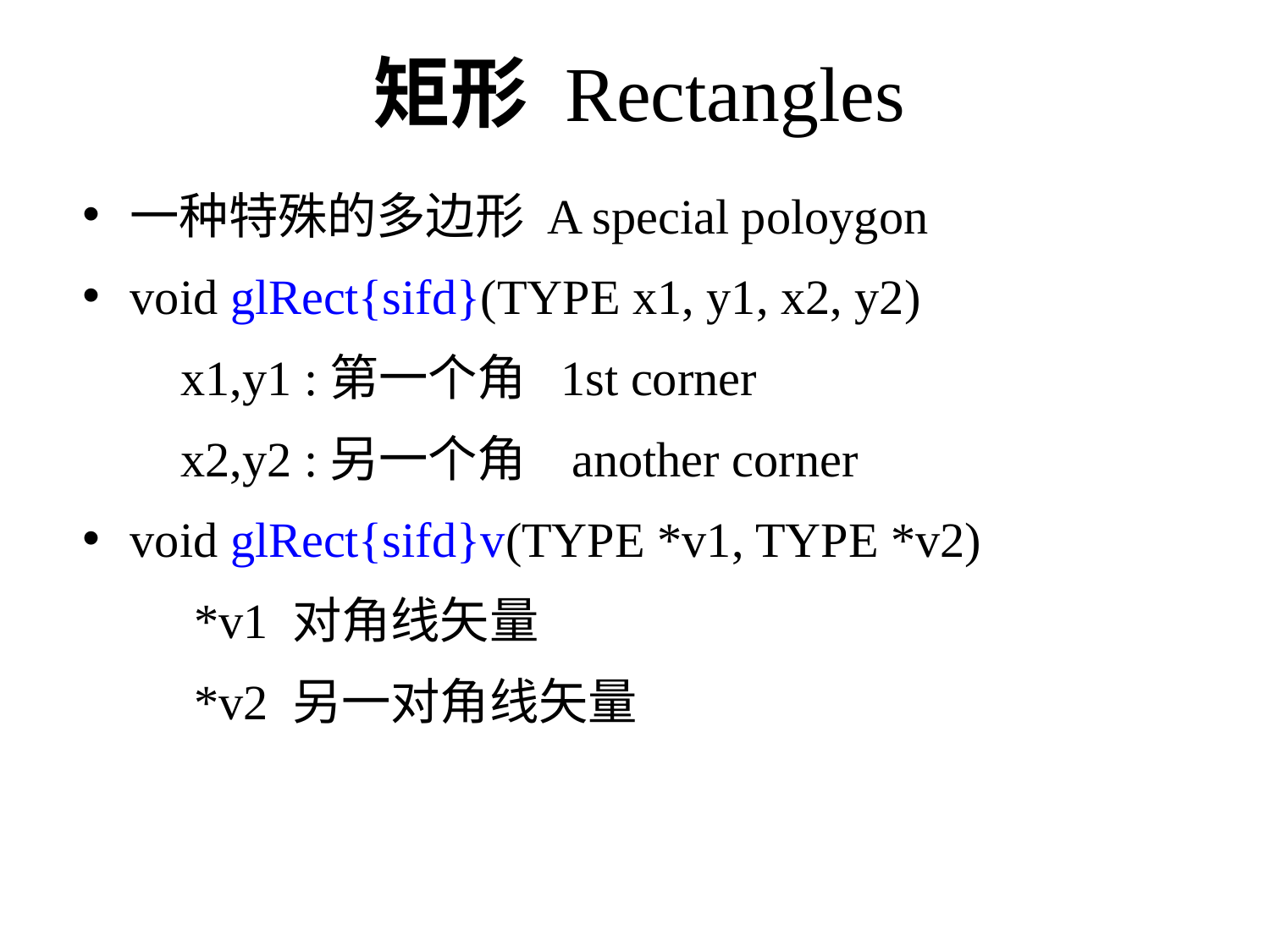

# 矩形 Rectangles
一种特殊的多边形 A special poloygon
void glRect{sifd}(TYPE x1, y1, x2, y2)
        x1,y1 :第一个角  1st corner
        x2,y2 :另一个角   another corner
void glRect{sifd}v(TYPE *v1, TYPE *v2)
 *v1 对角线矢量
 *v2 另一对角线矢量